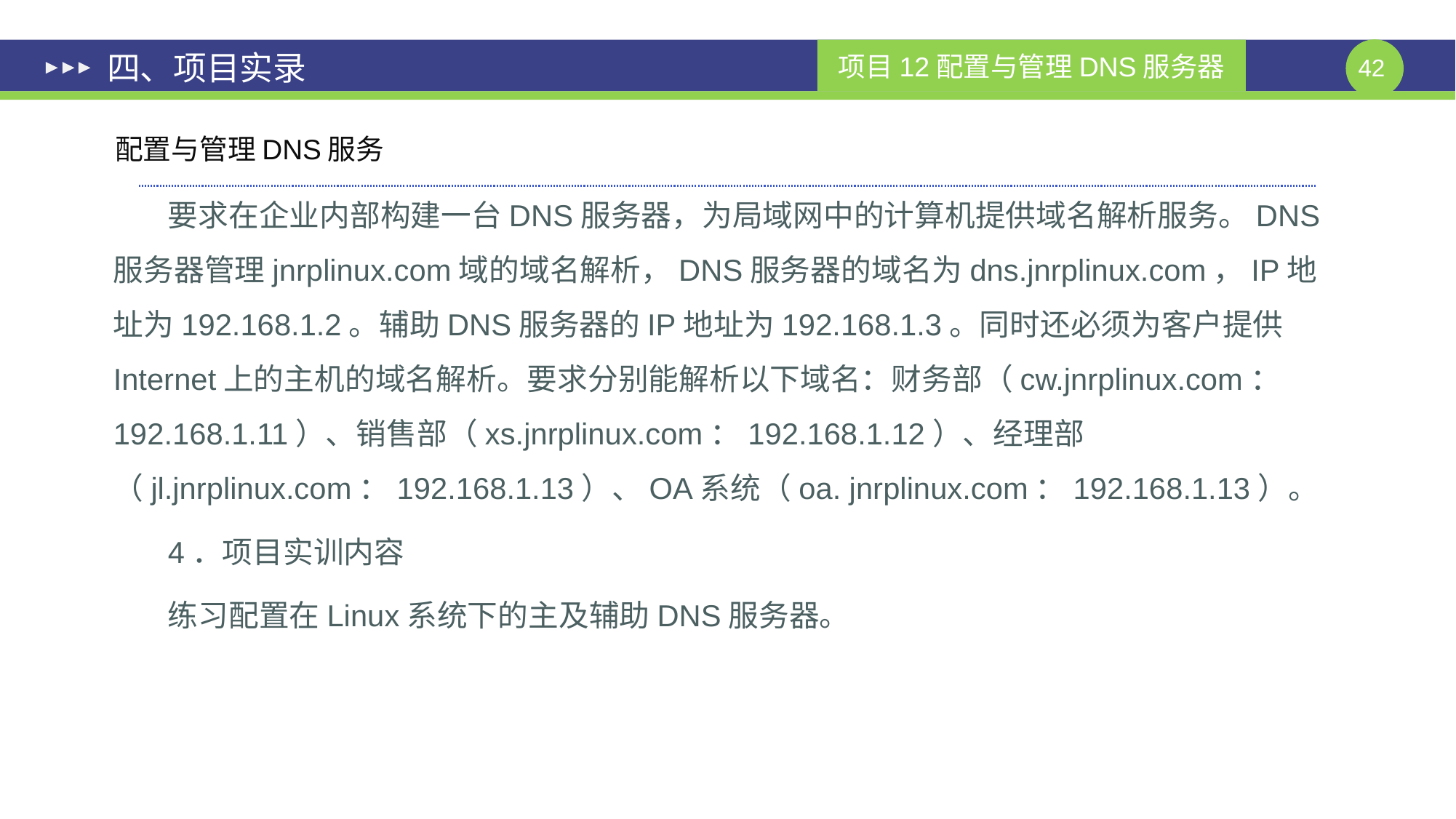

# 四、项目实录
配置与管理DNS服务
要求在企业内部构建一台DNS服务器，为局域网中的计算机提供域名解析服务。DNS服务器管理jnrplinux.com域的域名解析，DNS服务器的域名为dns.jnrplinux.com，IP地址为192.168.1.2。辅助DNS服务器的IP地址为192.168.1.3。同时还必须为客户提供Internet上的主机的域名解析。要求分别能解析以下域名：财务部（cw.jnrplinux.com：192.168.1.11）、销售部（xs.jnrplinux.com：192.168.1.12）、经理部（jl.jnrplinux.com：192.168.1.13）、OA系统（oa. jnrplinux.com：192.168.1.13）。
4．项目实训内容
练习配置在Linux系统下的主及辅助DNS服务器。